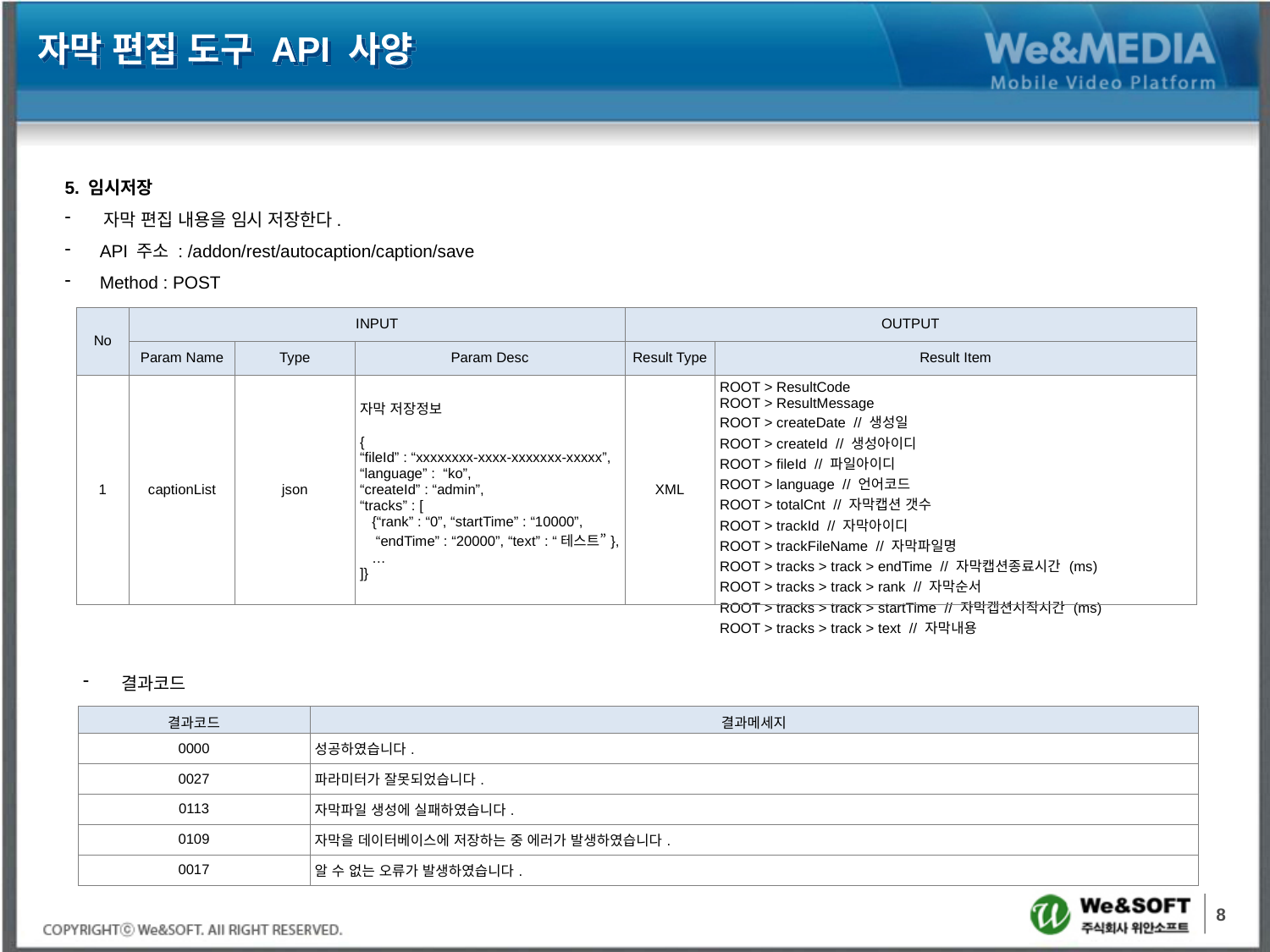

자막 편집 도구 API 사양
5. 임시저장
 자막 편집 내용을 임시 저장한다.
 API 주소 : /addon/rest/autocaption/caption/save
 Method : POST
| No | INPUT |  |  | OUTPUT |  |
| --- | --- | --- | --- | --- | --- |
|  | Param Name | Type | Param Desc | Result Type | Result Item |
| 1 | captionList | json | 자막 저장정보 { “fileId” : “xxxxxxxx-xxxx-xxxxxxx-xxxxx”, “language” : “ko”, “createId” : “admin”, “tracks” : [ {“rank” : “0”, “startTime” : “10000”, “endTime” : “20000”, “text” : “테스트”}, … ]} | XML | ROOT > ResultCode ROOT > ResultMessage ROOT > createDate // 생성일 ROOT > createId // 생성아이디 ROOT > fileId // 파일아이디 ROOT > language // 언어코드 ROOT > totalCnt // 자막캡션 갯수 ROOT > trackId // 자막아이디 ROOT > trackFileName // 자막파일명 ROOT > tracks > track > endTime // 자막캡션종료시간 (ms) ROOT > tracks > track > rank // 자막순서 ROOT > tracks > track > startTime // 자막캡션시작시간 (ms) ROOT > tracks > track > text // 자막내용 |
 결과코드
| 결과코드 | 결과메세지 |
| --- | --- |
| 0000 | 성공하였습니다. |
| 0027 | 파라미터가 잘못되었습니다. |
| 0113 | 자막파일 생성에 실패하였습니다. |
| 0109 | 자막을 데이터베이스에 저장하는 중 에러가 발생하였습니다. |
| 0017 | 알 수 없는 오류가 발생하였습니다. |